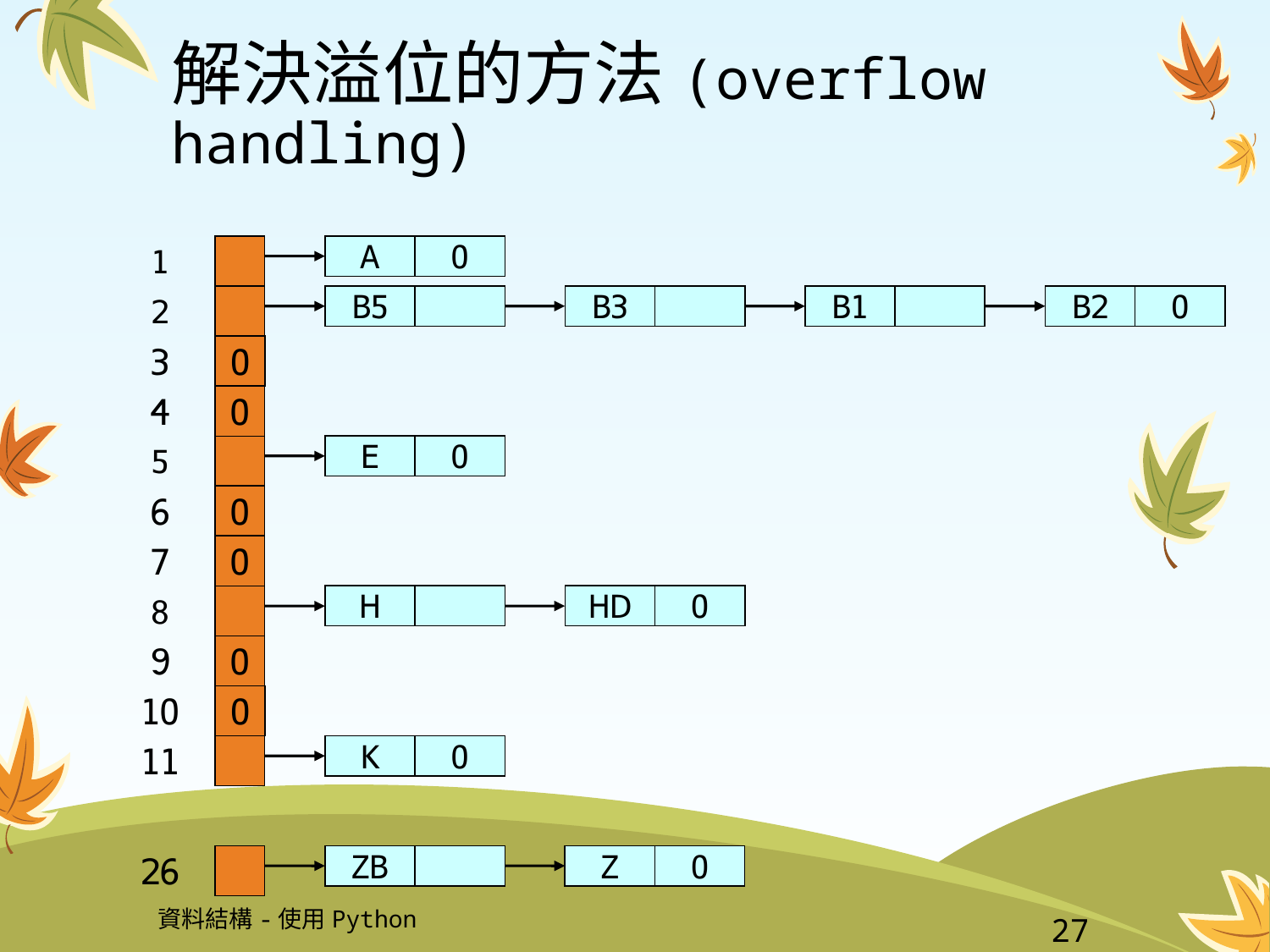

# 解決溢位的方法(overflow handling)
1
2
3
4
5
6
7
8
9
10
11
26

A
0

B5

B3

B1

B2
0

0
0

E
0

0
0
H

HD
0

0
0

K
0

ZB

Z
0

資料結構-使用Python
27